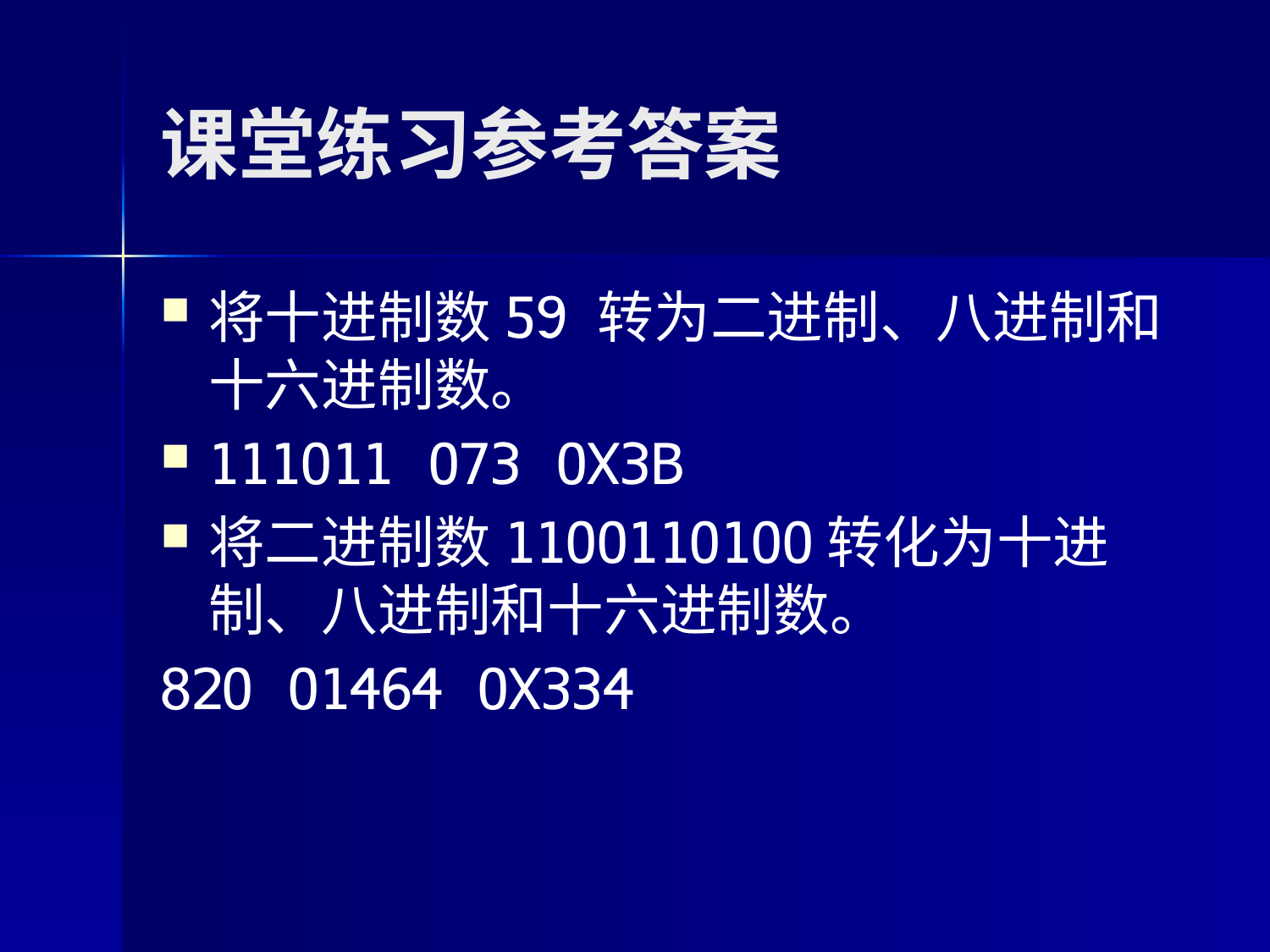

# 课堂练习参考答案
将十进制数59 转为二进制、八进制和 十六进制数。
111011  073  0X3B
将二进制数1100110100转化为十进制、八进制和十六进制数。
820  01464  0X334